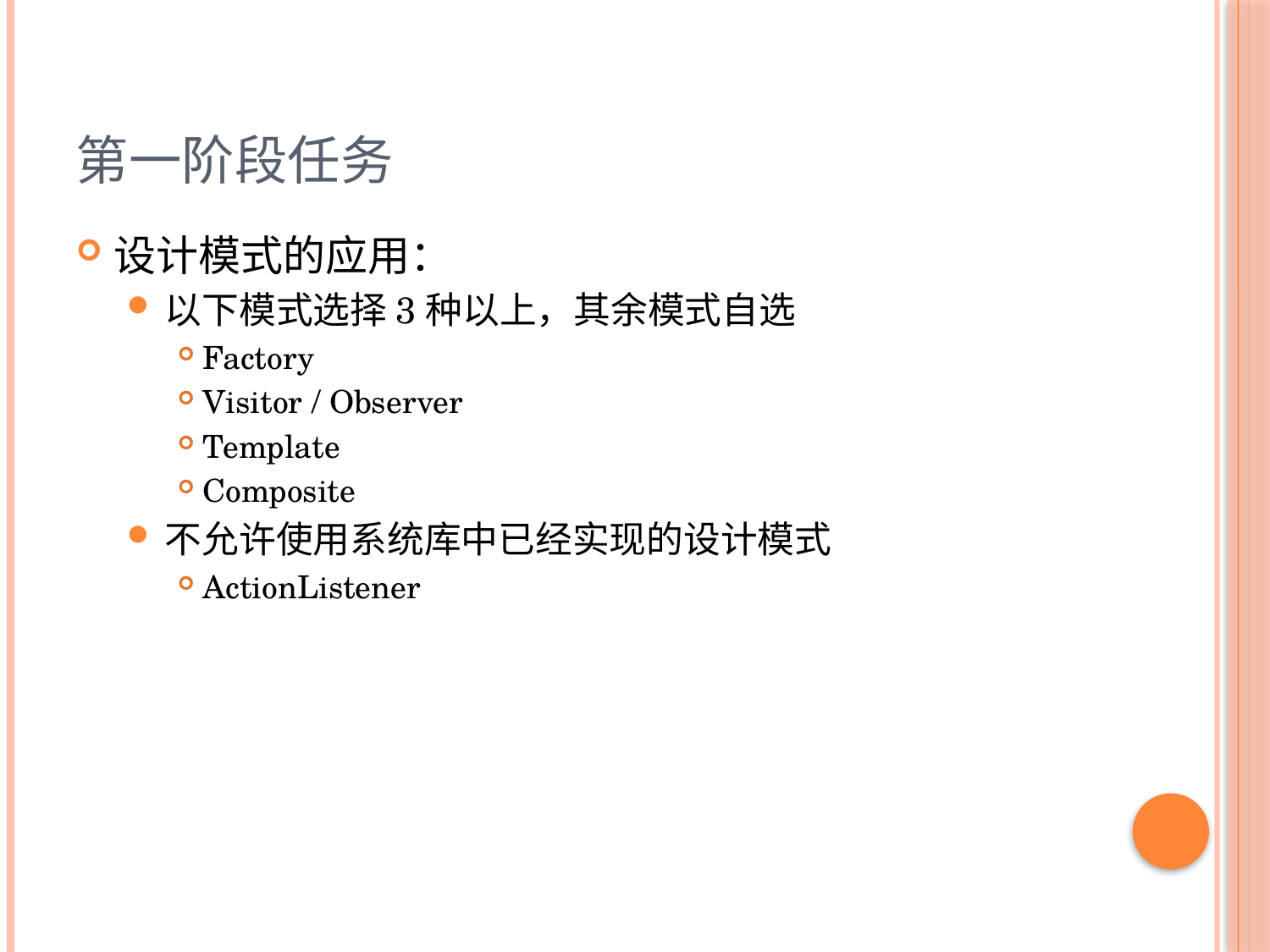

# 第一阶段任务
设计模式的应用：
以下模式选择3种以上，其余模式自选
Factory
Visitor / Observer
Template
Composite
不允许使用系统库中已经实现的设计模式
ActionListener